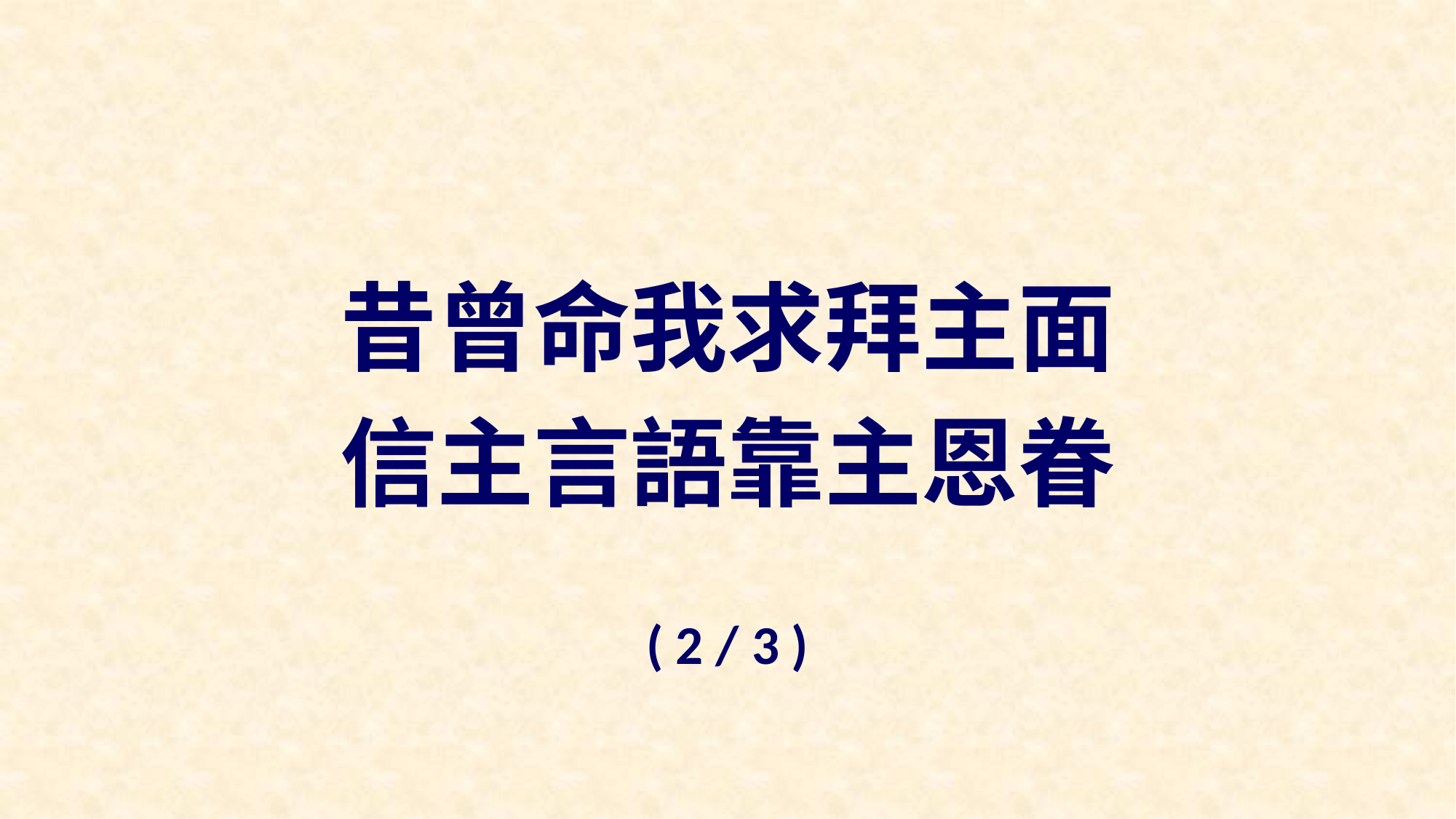

昔曾命我求拜主面
信主言語靠主恩眷
( 2 / 3 )